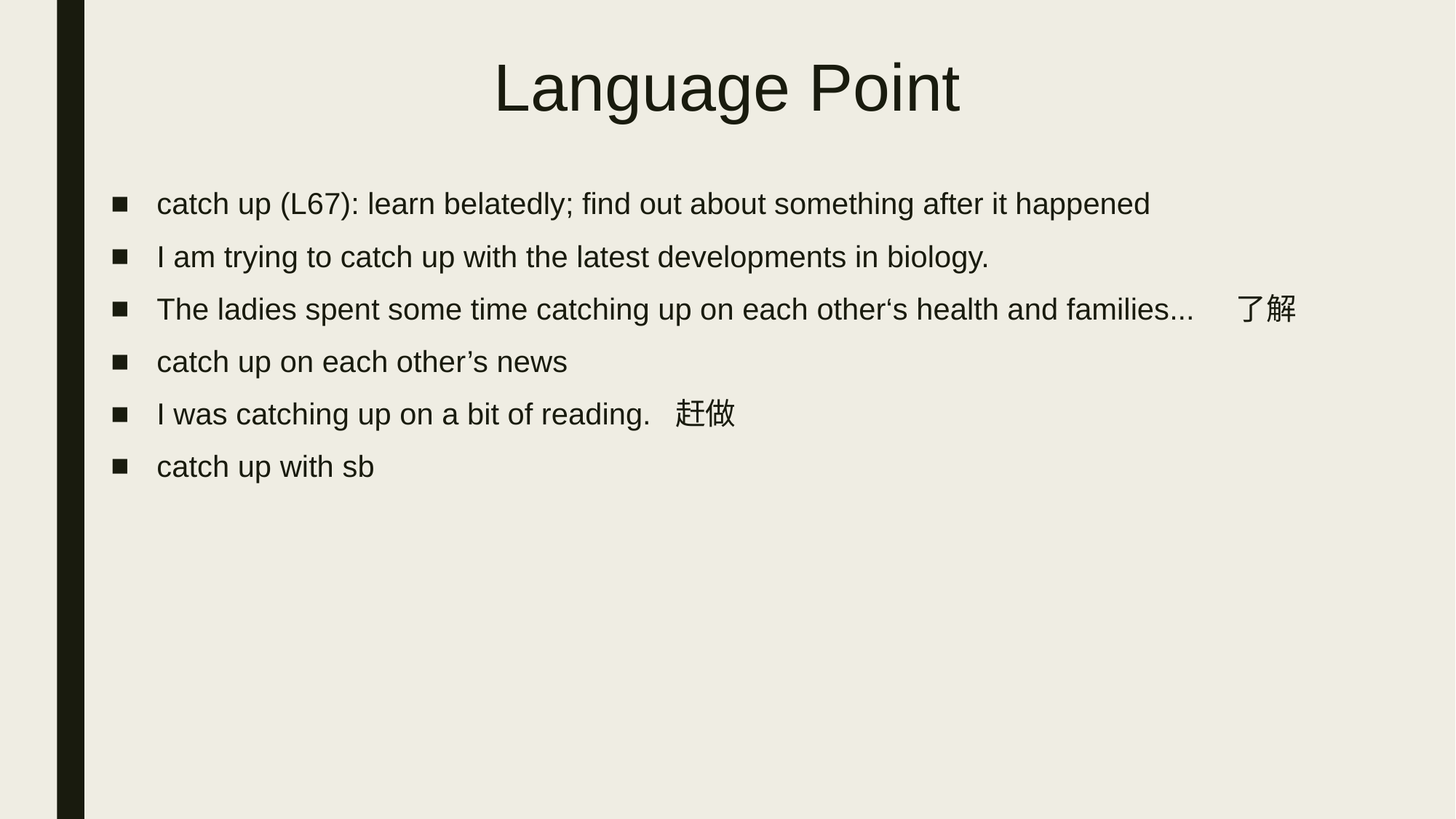

# Language Point
catch up (L67): learn belatedly; find out about something after it happened
I am trying to catch up with the latest developments in biology.
The ladies spent some time catching up on each other‘s health and families...    了解
catch up on each other’s news
I was catching up on a bit of reading.  赶做
catch up with sb